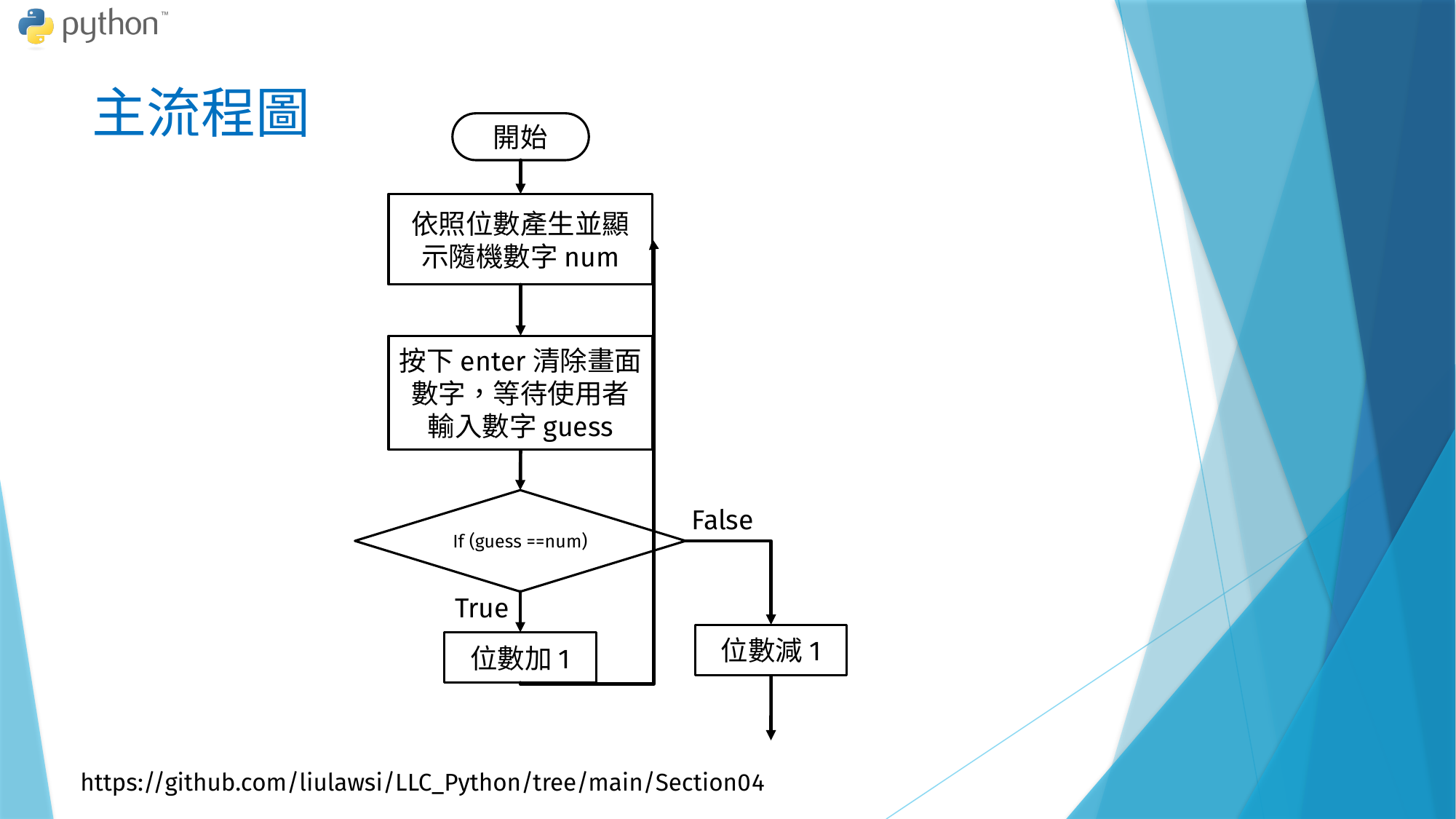

# 主流程圖
開始
依照位數產生並顯示隨機數字num
按下enter清除畫面數字，等待使用者輸入數字guess
If (guess ==num)
False
True
位數減1
位數加1